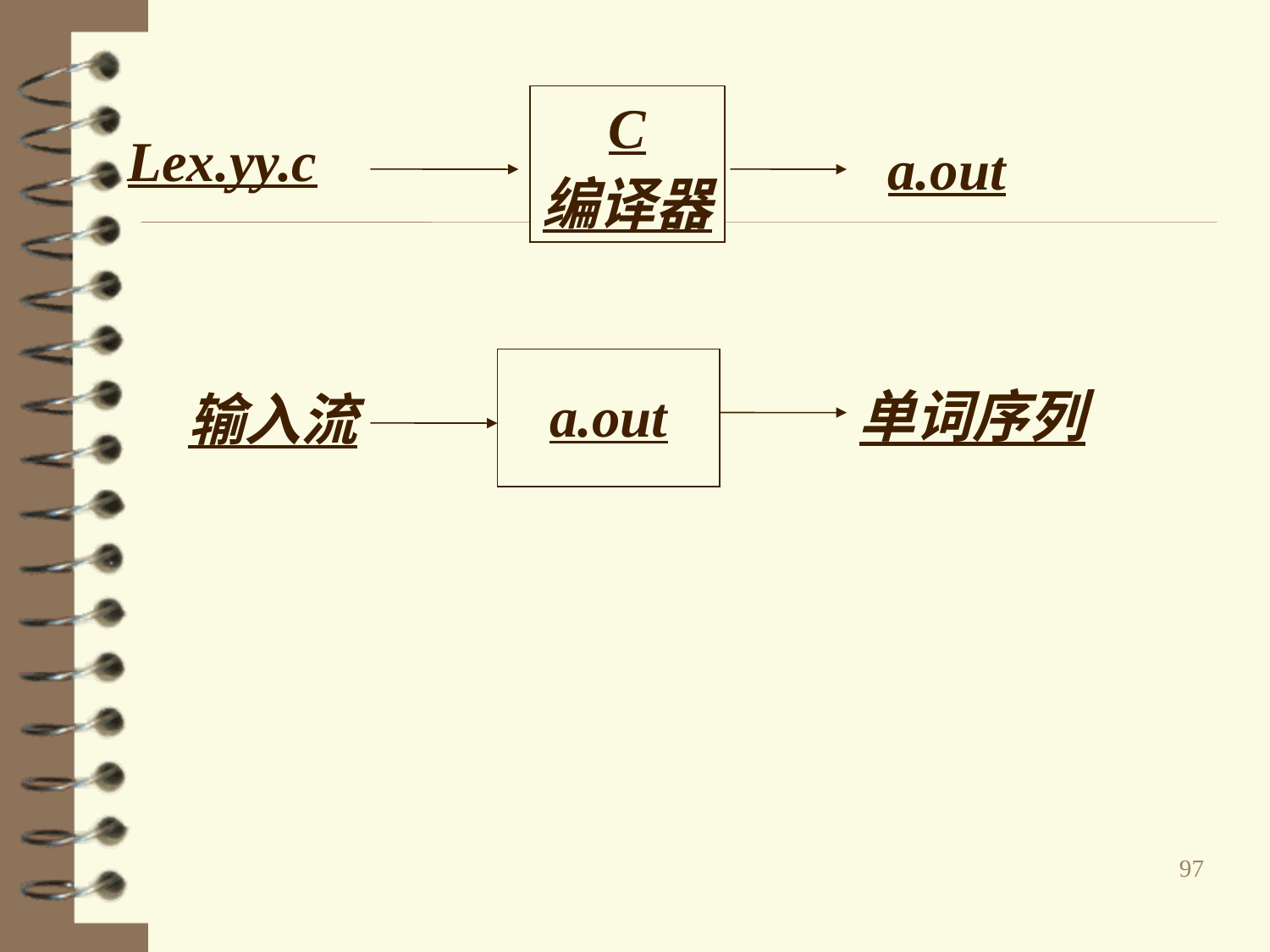

C
编译器
Lex.yy.c
a.out

a.out
单词序列
输入流

97